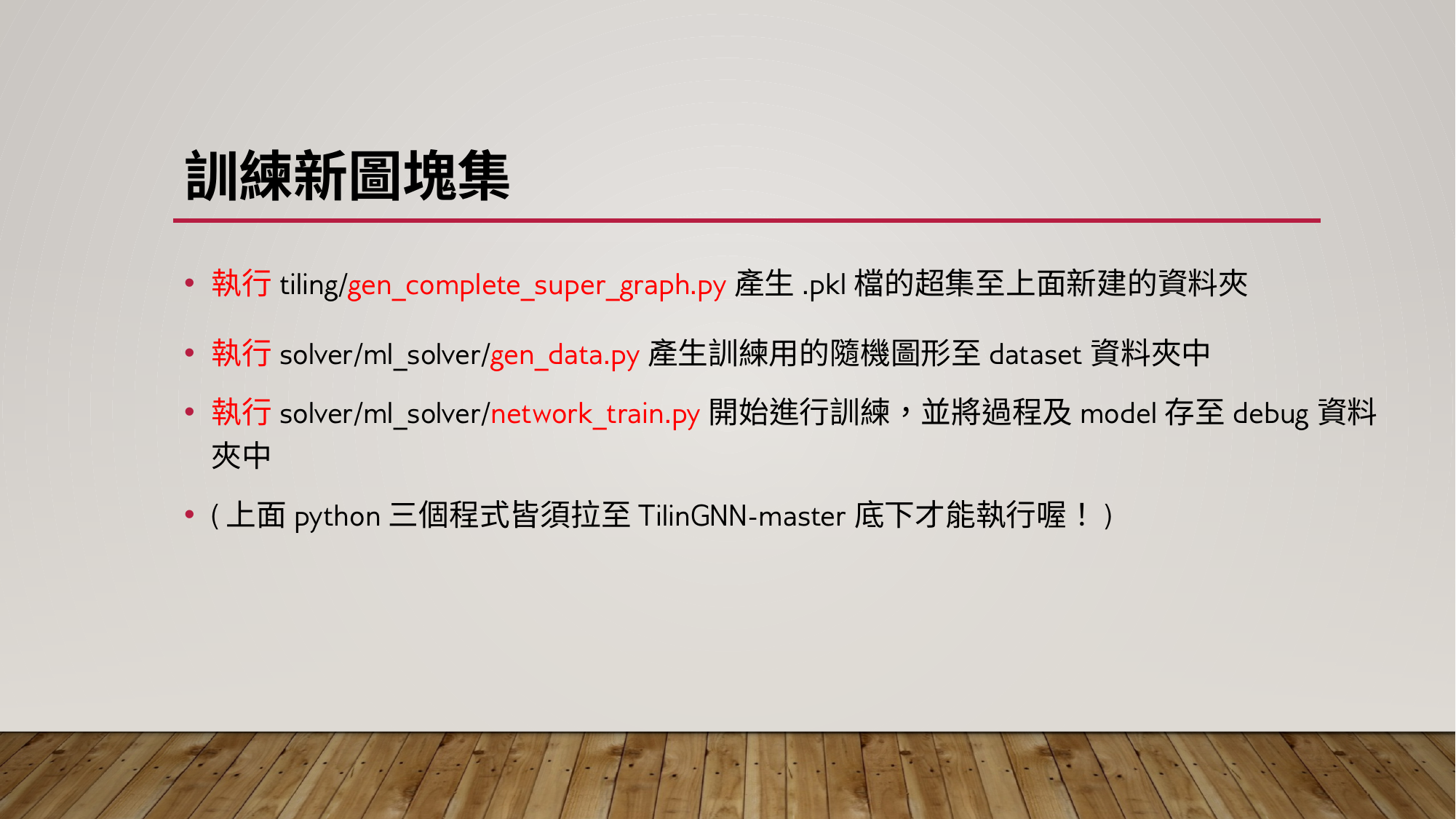

# 訓練新圖塊集
執行tiling/gen_complete_super_graph.py產生.pkl檔的超集至上面新建的資料夾
執行solver/ml_solver/gen_data.py產生訓練用的隨機圖形至dataset資料夾中
執行solver/ml_solver/network_train.py開始進行訓練，並將過程及model存至debug資料夾中
(上面python三個程式皆須拉至TilinGNN-master底下才能執行喔！)